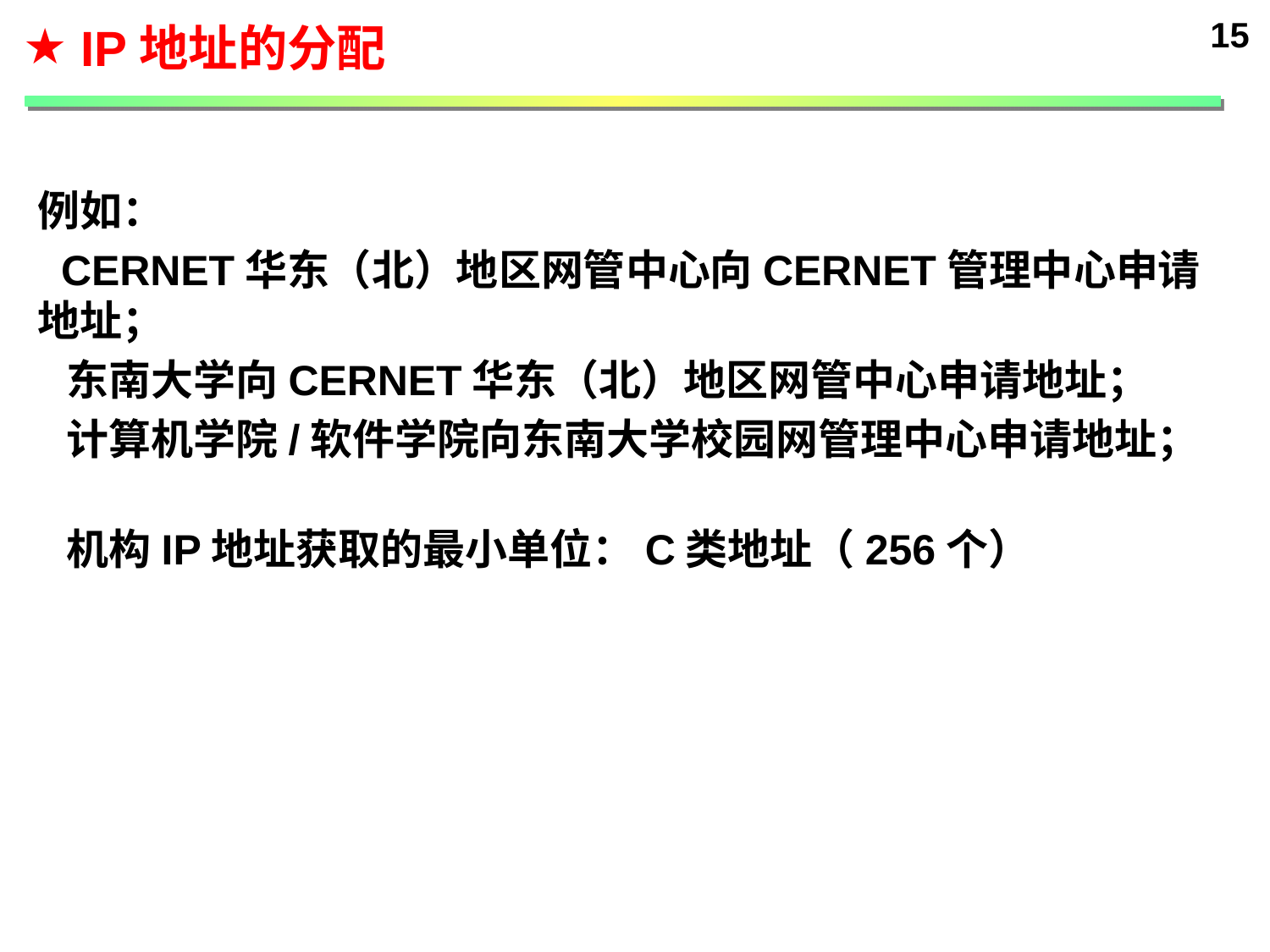

15
 IP地址的分配

例如：
  CERNET华东（北）地区网管中心向CERNET管理中心申请地址；
  东南大学向CERNET华东（北）地区网管中心申请地址；
  计算机学院/软件学院向东南大学校园网管理中心申请地址；

  机构IP地址获取的最小单位：C类地址（256个）